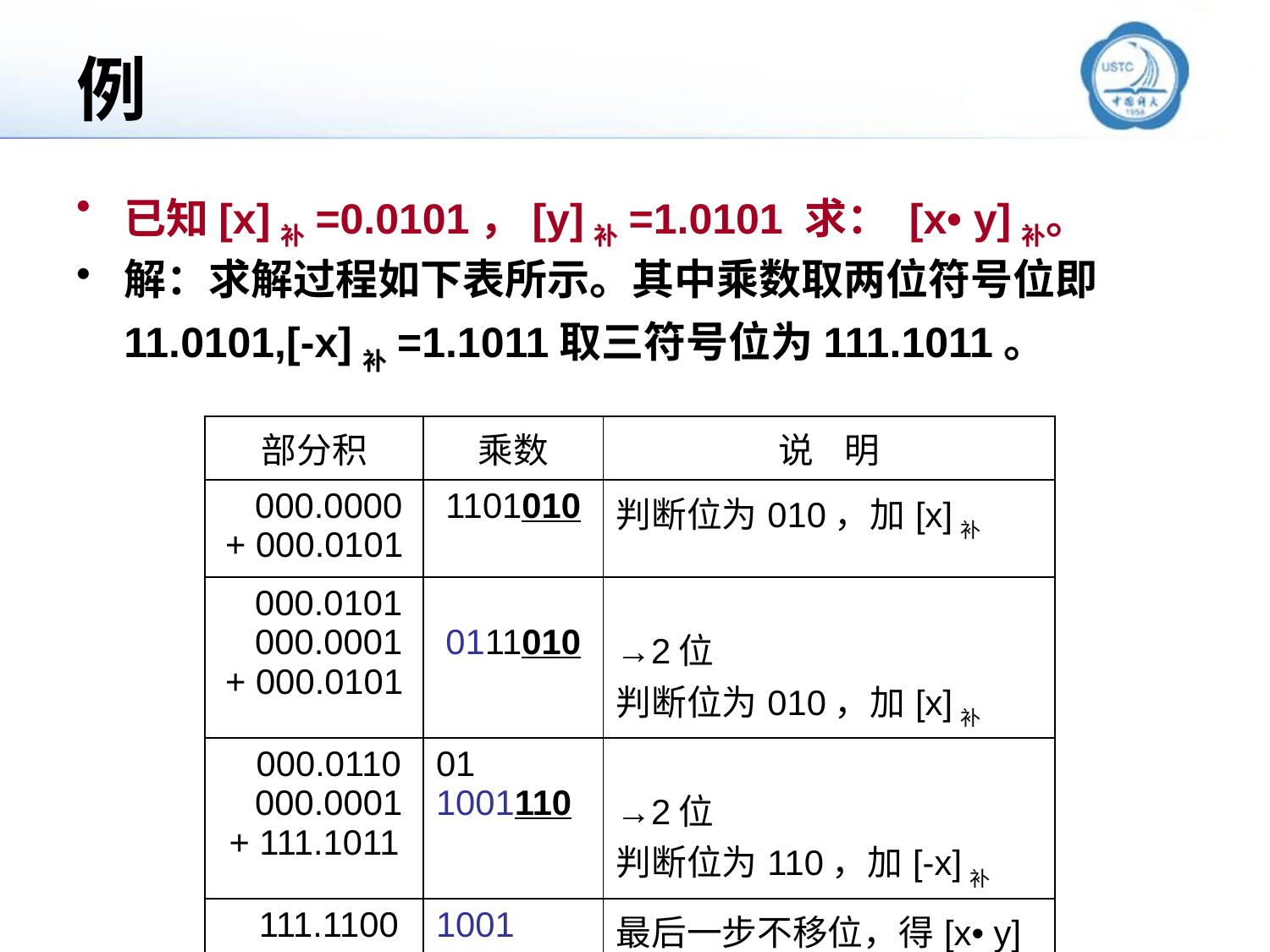

# 例
已知[x]补=0.0101，[y]补=1.0101 求： [x• y]补。
解：求解过程如下表所示。其中乘数取两位符号位即11.0101,[-x]补=1.1011取三符号位为111.1011。
| 部分积 | 乘数 | 说    明 |
| --- | --- | --- |
| 000.0000 + 000.0101 | 1101010 | 判断位为010，加[x]补 |
| 000.0101 000.0001 + 000.0101 | 0111010 | →2位 判断位为010，加[x]补 |
| 000.0110 000.0001 + 111.1011 | 01 1001110 | →2位 判断位为110，加[-x]补 |
| 111.1100 | 1001 | 最后一步不移位，得[x• y]补 |